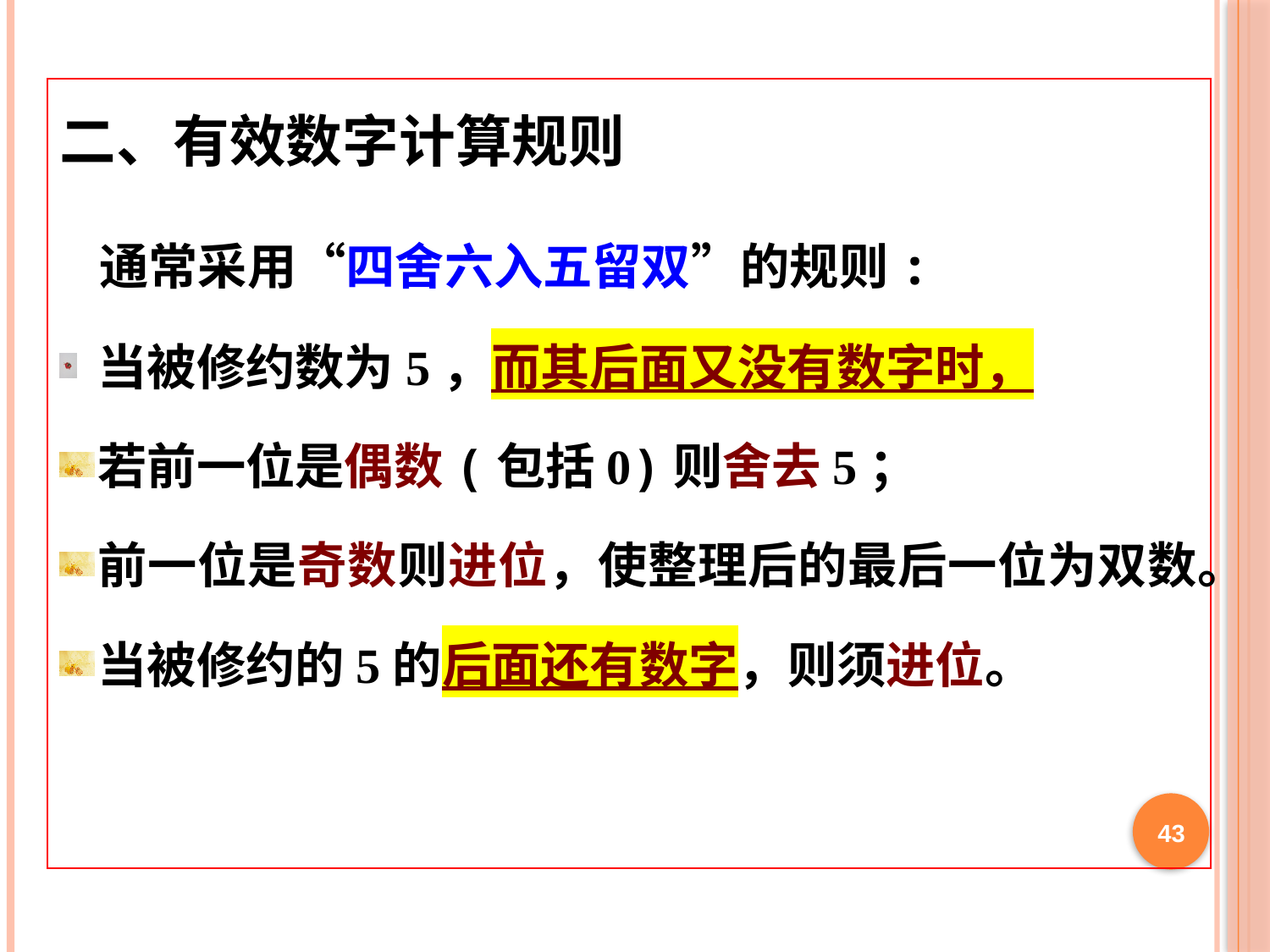

二、有效数字计算规则
  通常采用“四舍六入五留双”的规则:
当被修约数为5，而其后面又没有数字时，
若前一位是偶数(包括0)则舍去5；
前一位是奇数则进位，使整理后的最后一位为双数。
当被修约的5的后面还有数字，则须进位。
43